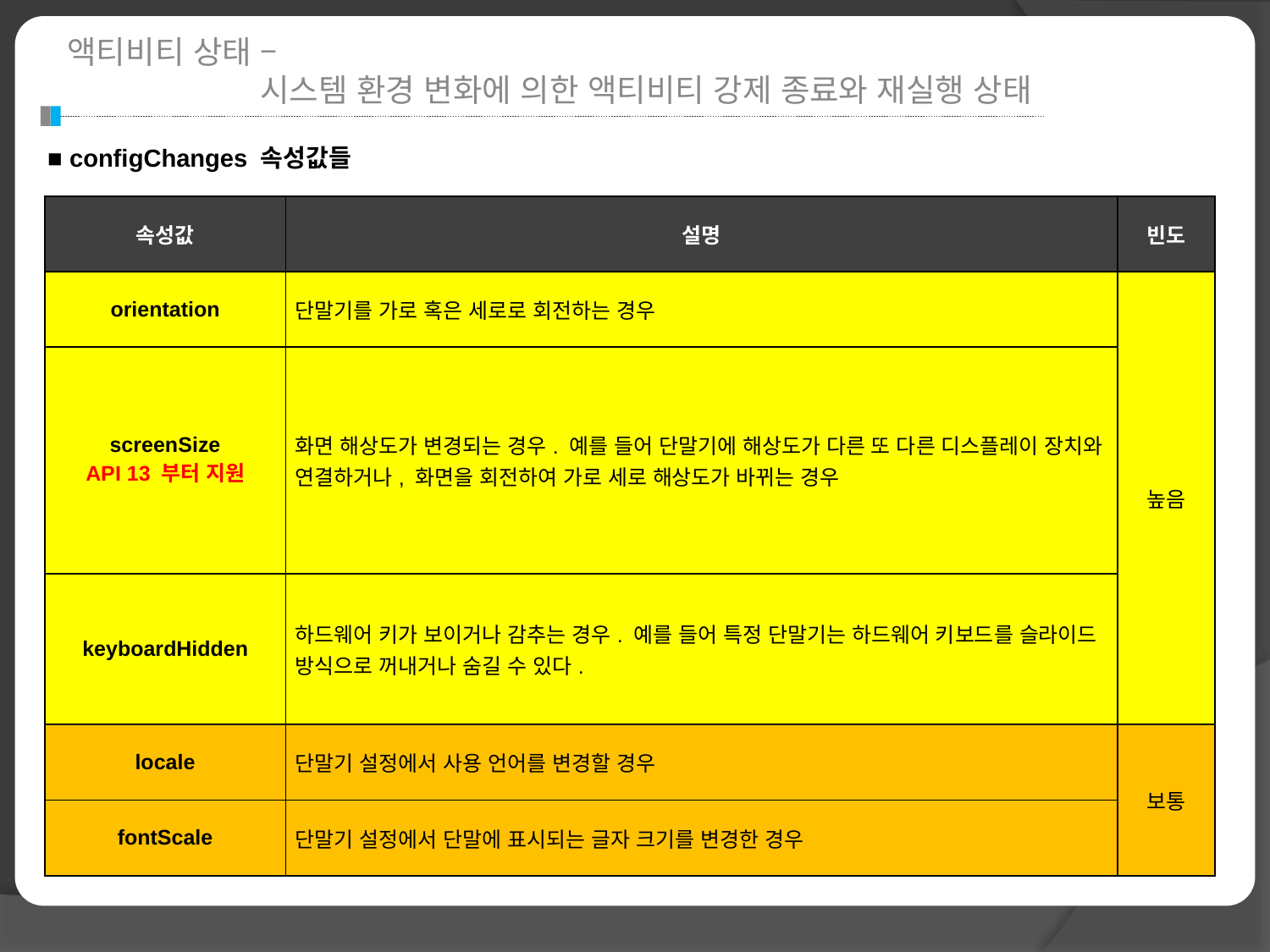

액티비티 상태 –
시스템 환경 변화에 의한 액티비티 강제 종료와 재실행 상태

■ configChanges 속성값들
| 속성값 | 설명 | 빈도 |
| --- | --- | --- |
| orientation | 단말기를 가로 혹은 세로로 회전하는 경우 | 높음 |
| screenSize API 13 부터 지원 | 화면 해상도가 변경되는 경우. 예를 들어 단말기에 해상도가 다른 또 다른 디스플레이 장치와 연결하거나, 화면을 회전하여 가로 세로 해상도가 바뀌는 경우 |  |
| keyboardHidden | 하드웨어 키가 보이거나 감추는 경우. 예를 들어 특정 단말기는 하드웨어 키보드를 슬라이드 방식으로 꺼내거나 숨길 수 있다. |  |
| locale | 단말기 설정에서 사용 언어를 변경할 경우 | 보통 |
| fontScale | 단말기 설정에서 단말에 표시되는 글자 크기를 변경한 경우 |  |